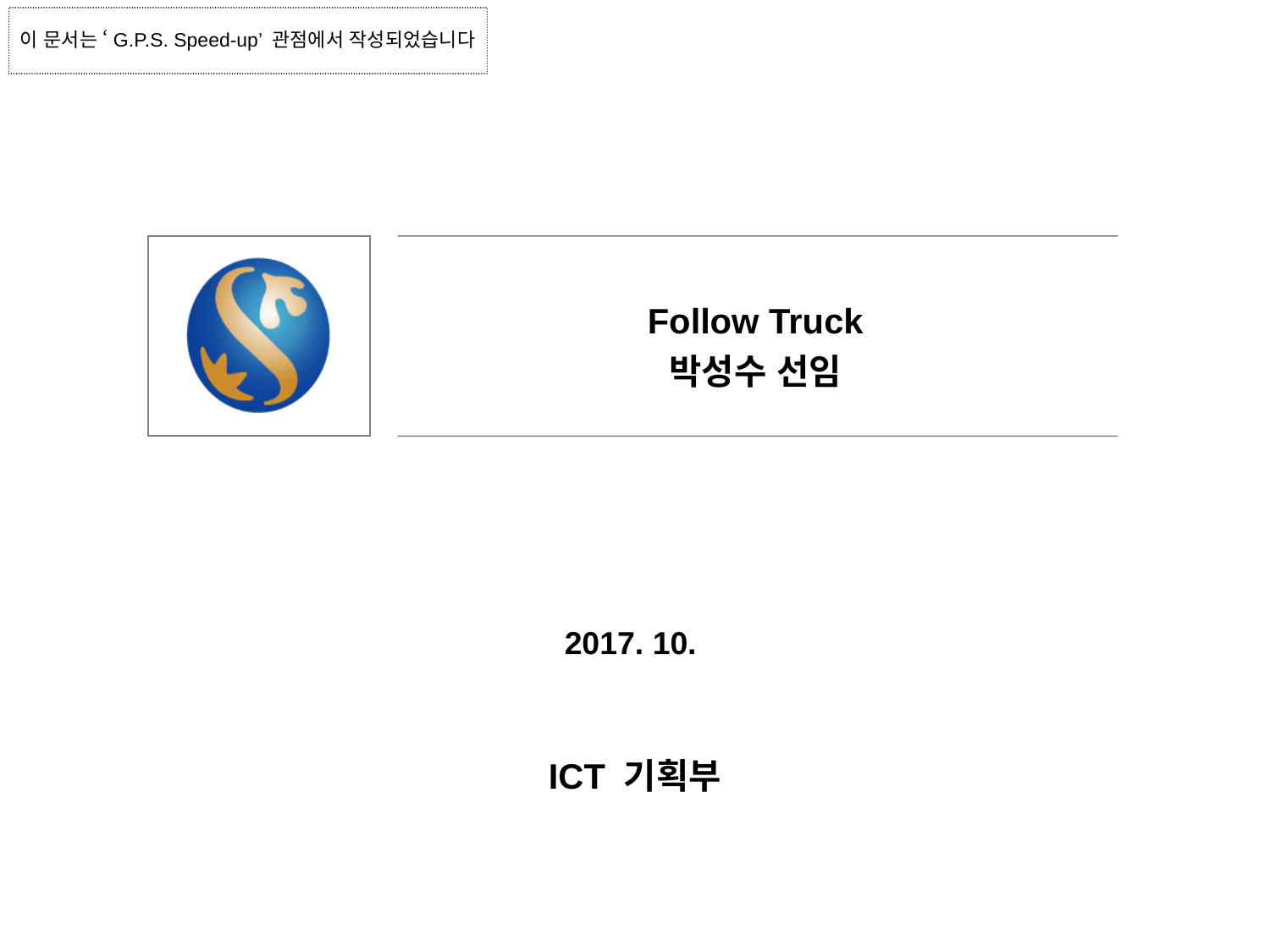

이 문서는 ‘G.P.S. Speed-up’ 관점에서 작성되었습니다
Follow Truck
박성수 선임
2017. 10.
ICT 기획부